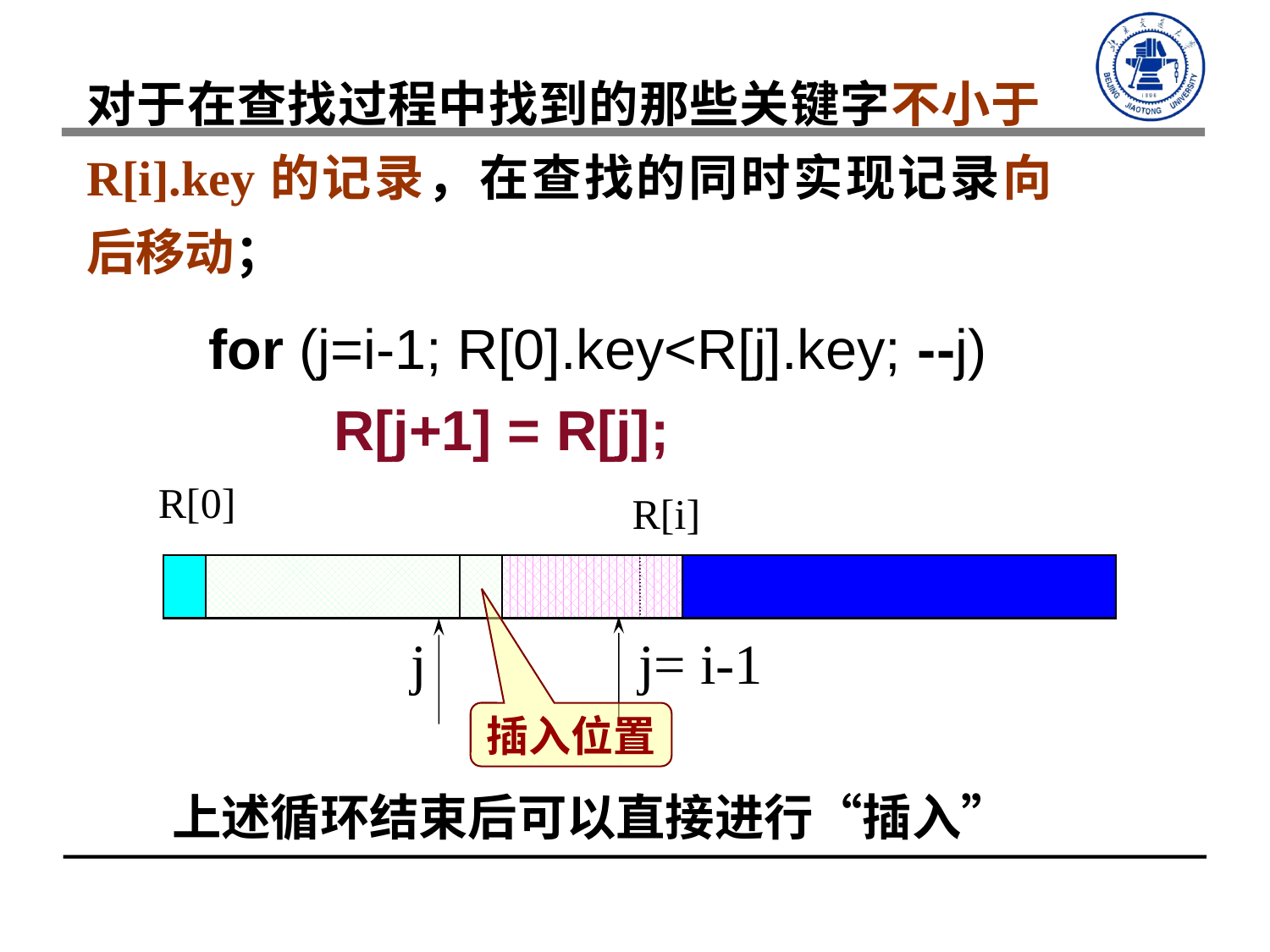

对于在查找过程中找到的那些关键字不小于R[i].key的记录，在查找的同时实现记录向后移动；
for (j=i-1; R[0].key<R[j].key; --j)
        R[j+1] = R[j];
R[0]
R[i]

j
j= i-1
插入位置
上述循环结束后可以直接进行“插入”